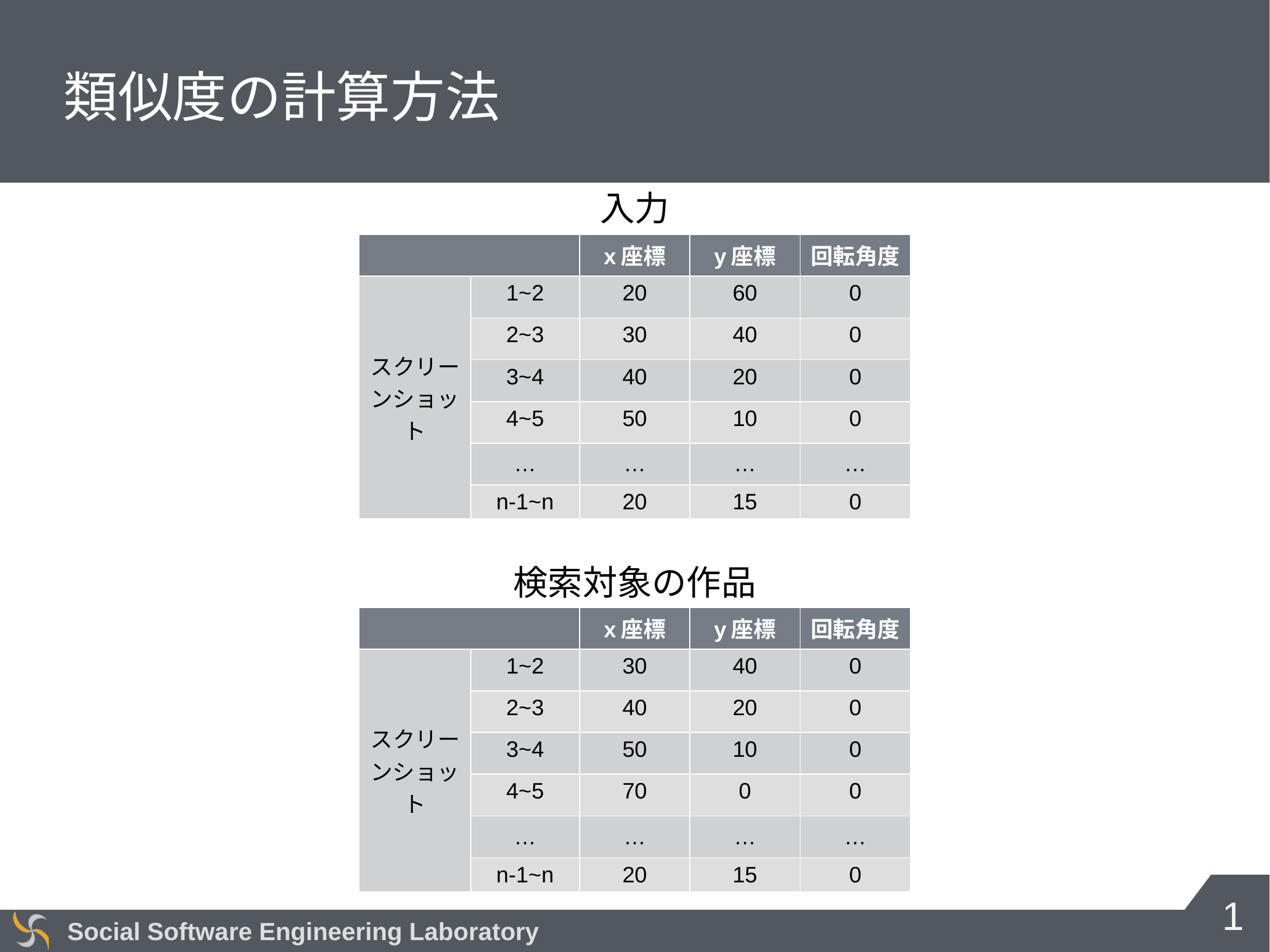

# 類似度の計算方法
入力
|  |  | x座標 | y座標 | 回転角度 |
| --- | --- | --- | --- | --- |
| スクリーンショット | 1~2 | 20 | 60 | 0 |
|  | 2~3 | 30 | 40 | 0 |
|  | 3~4 | 40 | 20 | 0 |
|  | 4~5 | 50 | 10 | 0 |
|  | … | … | … | … |
|  | n-1~n | 20 | 15 | 0 |
検索対象の作品
|  |  | x座標 | y座標 | 回転角度 |
| --- | --- | --- | --- | --- |
| スクリーンショット | 1~2 | 30 | 40 | 0 |
|  | 2~3 | 40 | 20 | 0 |
|  | 3~4 | 50 | 10 | 0 |
|  | 4~5 | 70 | 0 | 0 |
|  | … | … | … | … |
|  | n-1~n | 20 | 15 | 0 |
1